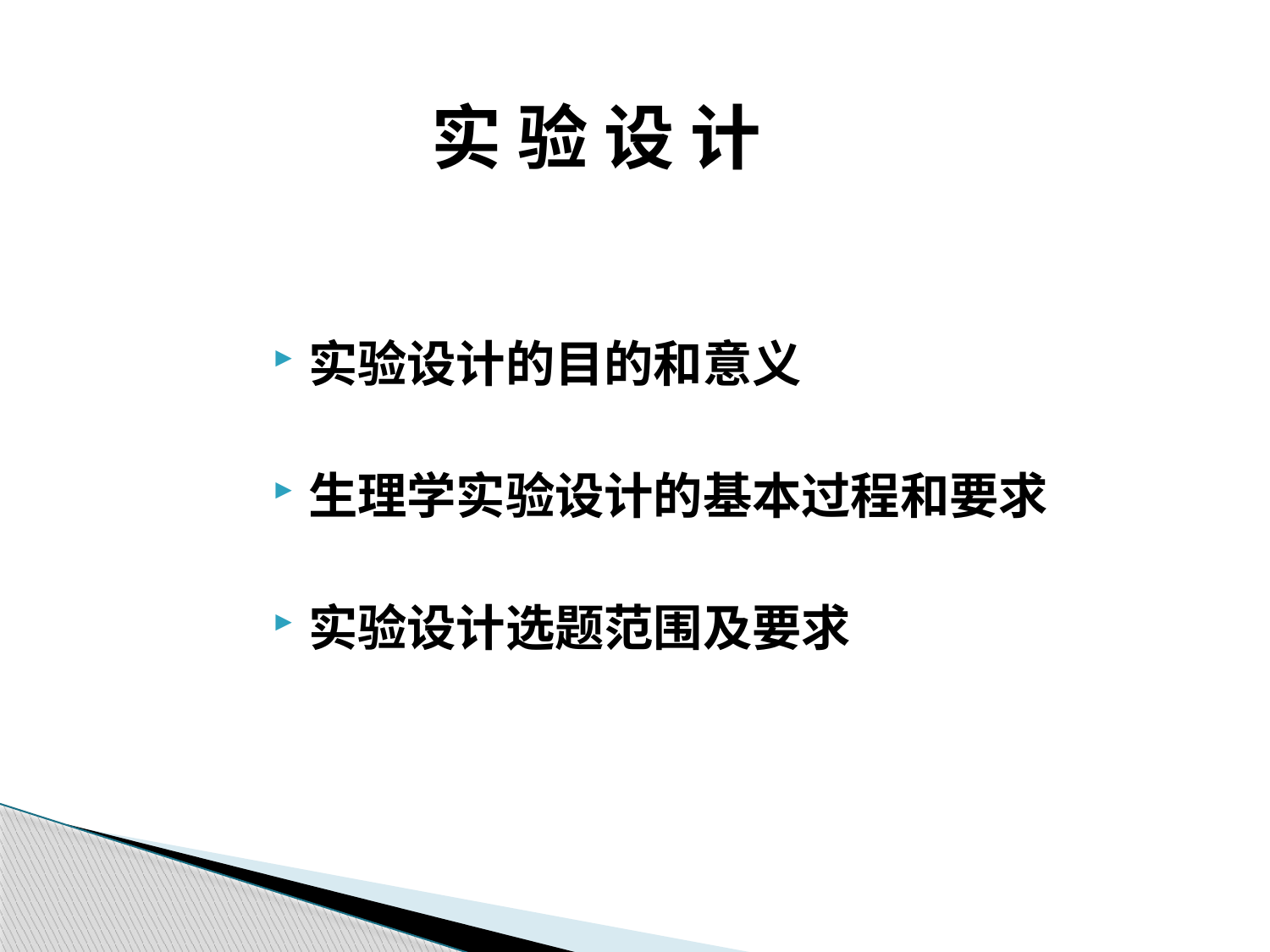

# 实 验 设 计
实验设计的目的和意义

生理学实验设计的基本过程和要求

实验设计选题范围及要求